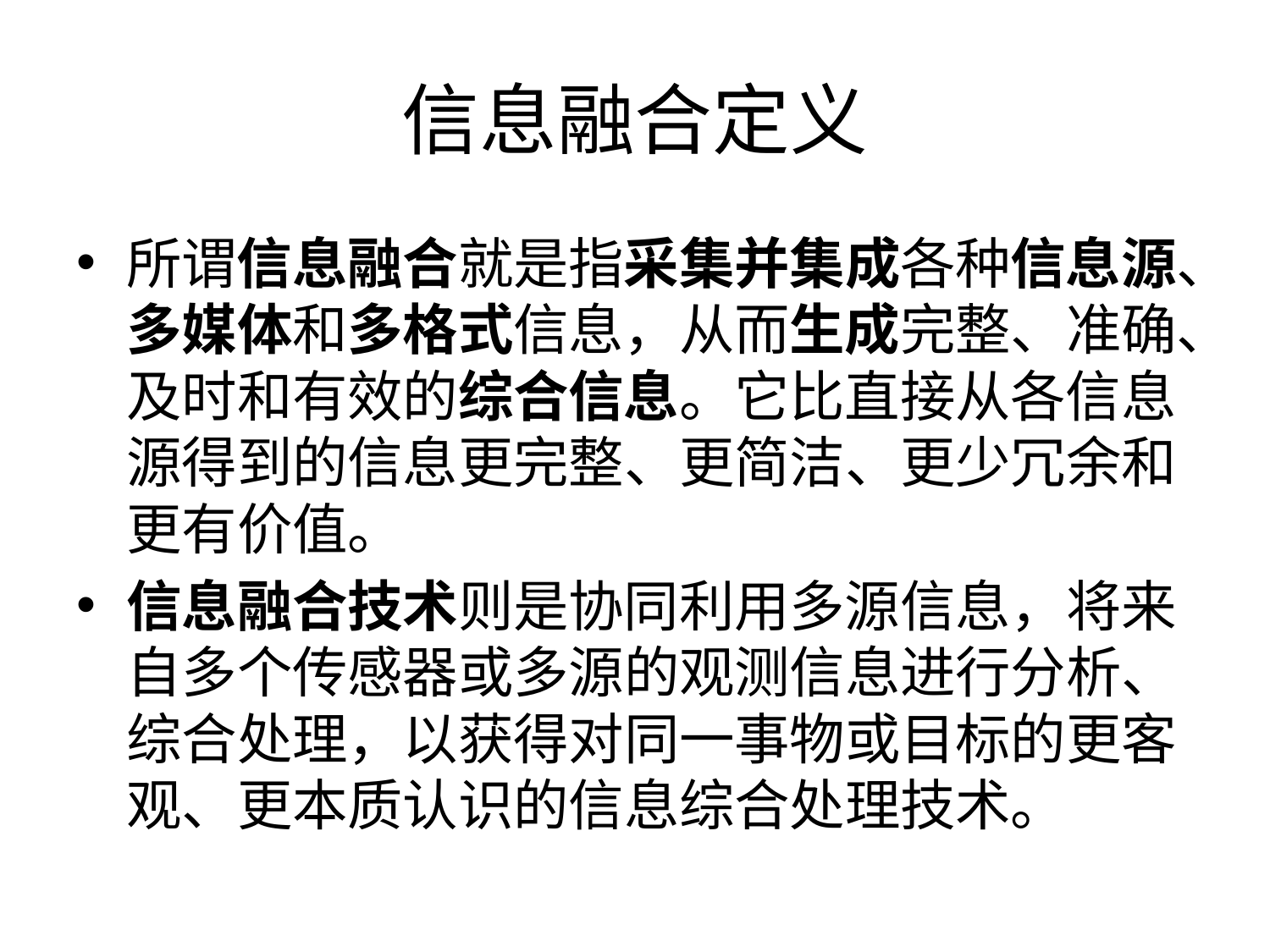

# 信息融合定义
所谓信息融合就是指采集并集成各种信息源、多媒体和多格式信息，从而生成完整、准确、及时和有效的综合信息。它比直接从各信息源得到的信息更完整、更简洁、更少冗余和更有价值。
信息融合技术则是协同利用多源信息，将来自多个传感器或多源的观测信息进行分析、综合处理，以获得对同一事物或目标的更客观、更本质认识的信息综合处理技术。